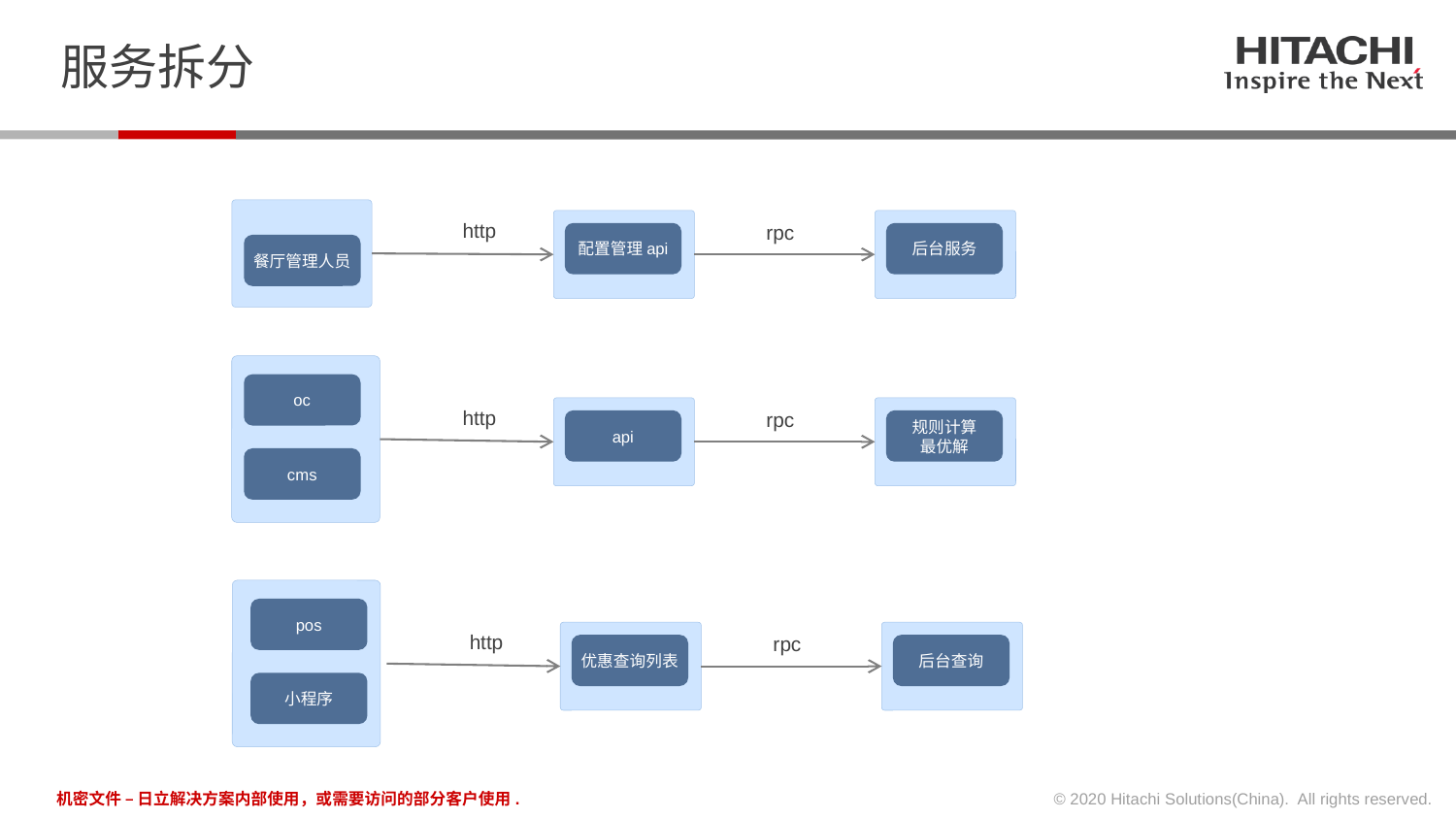

服务拆分

http

rpc
配置管理api
后台服务
餐厅管理人员

oc
http

rpc
api
规则计算
最优解
cms

pos
http

rpc
优惠查询列表
后台查询
小程序